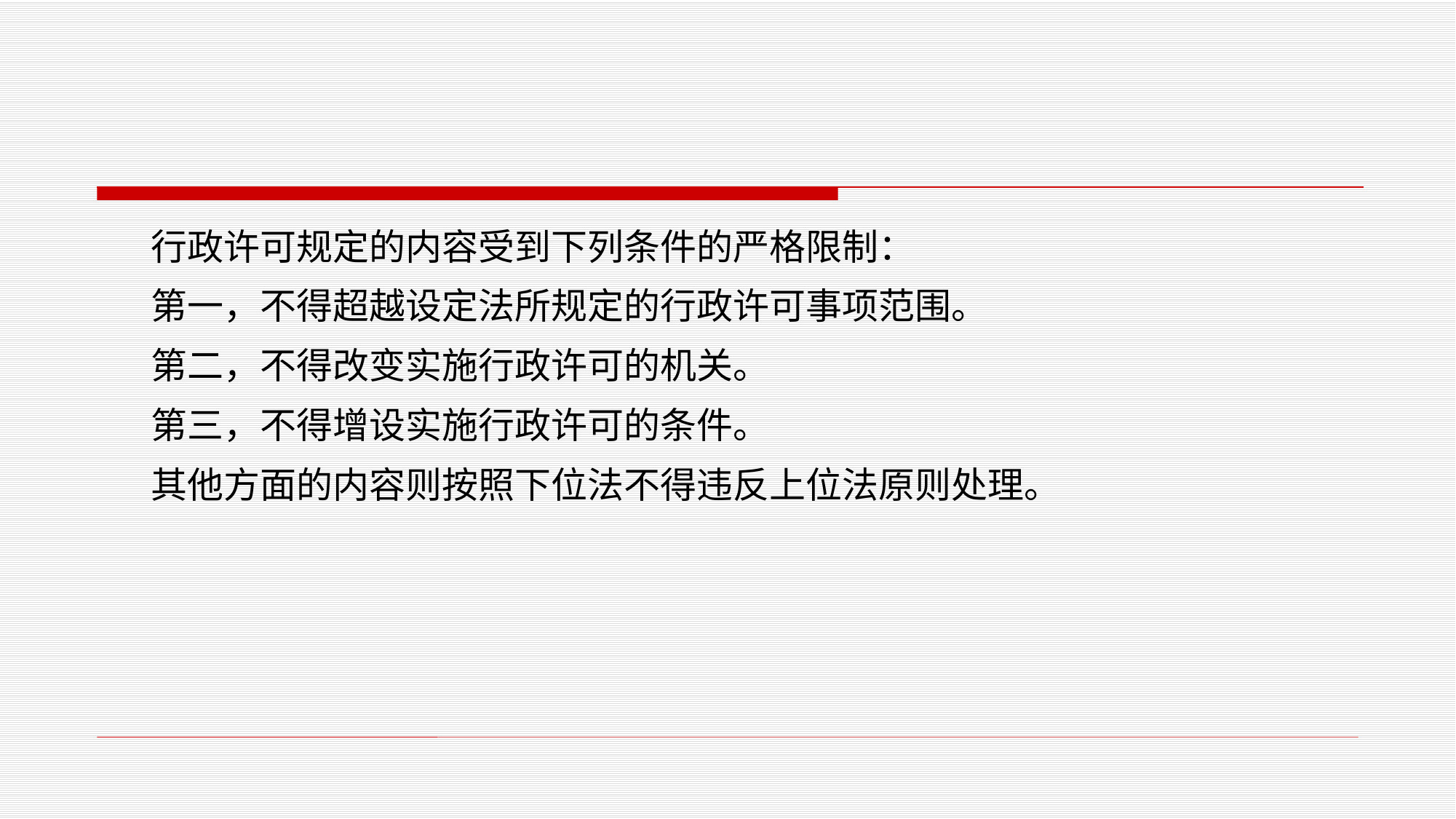

#
     行政许可规定的内容受到下列条件的严格限制：
     第一，不得超越设定法所规定的行政许可事项范围。
     第二，不得改变实施行政许可的机关。
     第三，不得增设实施行政许可的条件。
     其他方面的内容则按照下位法不得违反上位法原则处理。